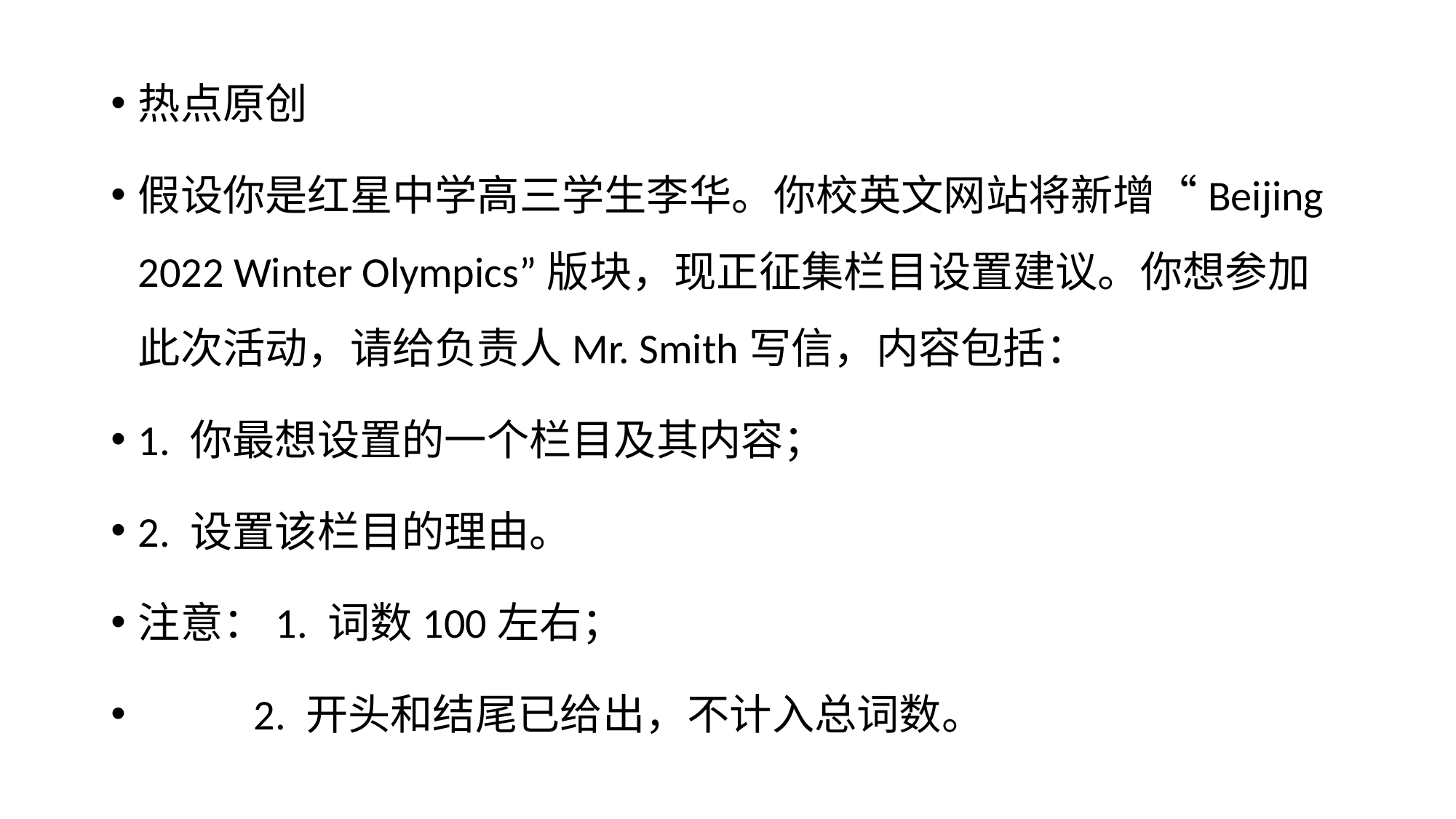

热点原创
假设你是红星中学高三学生李华。你校英文网站将新增“Beijing 2022 Winter Olympics”版块，现正征集栏目设置建议。你想参加此次活动，请给负责人Mr. Smith写信，内容包括：
1. 你最想设置的一个栏目及其内容；
2. 设置该栏目的理由。
注意：1. 词数100左右；
            2. 开头和结尾已给出，不计入总词数。